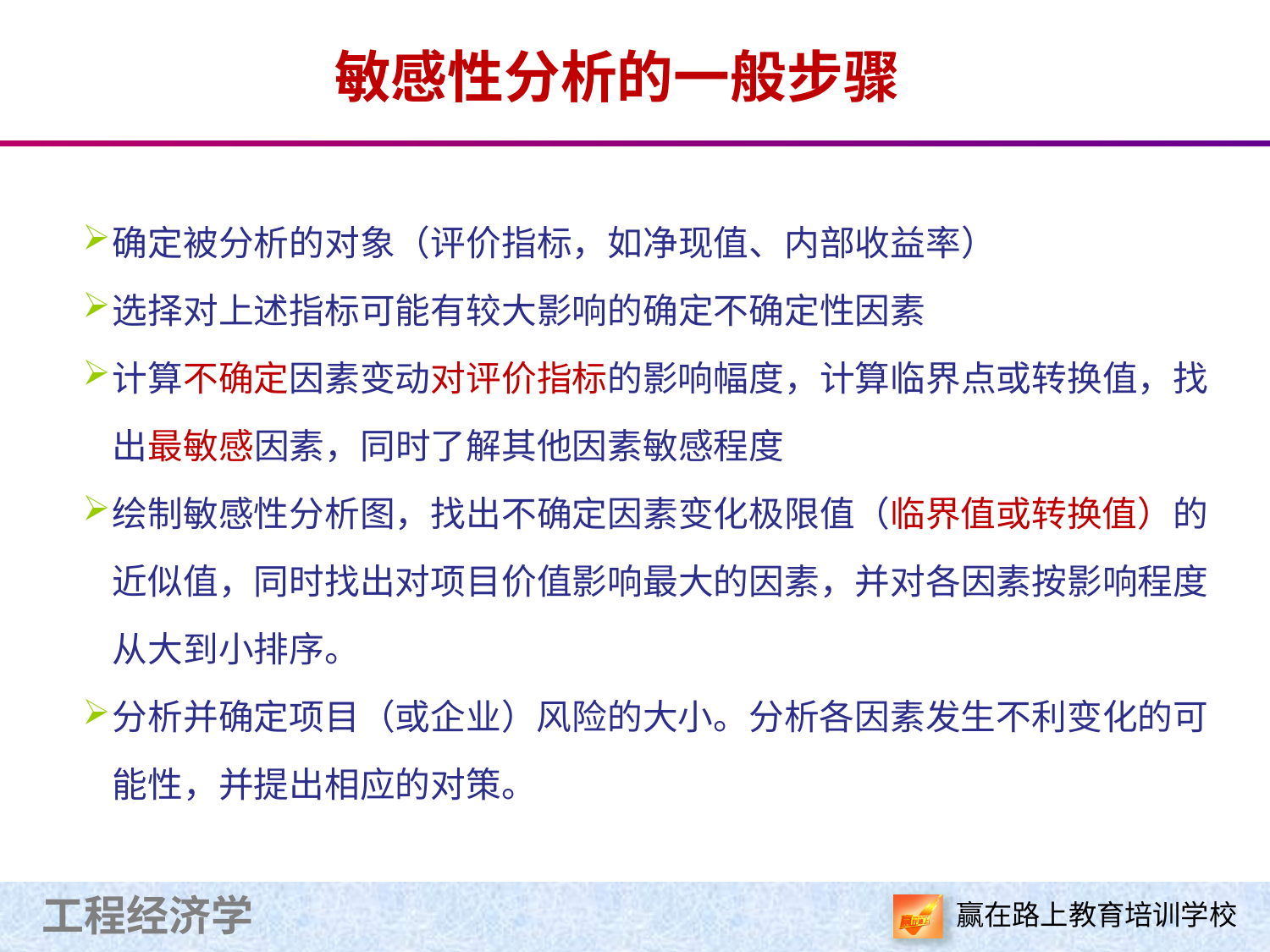

敏感性分析的一般步骤
确定被分析的对象（评价指标，如净现值、内部收益率）
选择对上述指标可能有较大影响的确定不确定性因素
计算不确定因素变动对评价指标的影响幅度，计算临界点或转换值，找出最敏感因素，同时了解其他因素敏感程度
绘制敏感性分析图，找出不确定因素变化极限值（临界值或转换值）的近似值，同时找出对项目价值影响最大的因素，并对各因素按影响程度从大到小排序。
分析并确定项目（或企业）风险的大小。分析各因素发生不利变化的可能性，并提出相应的对策。